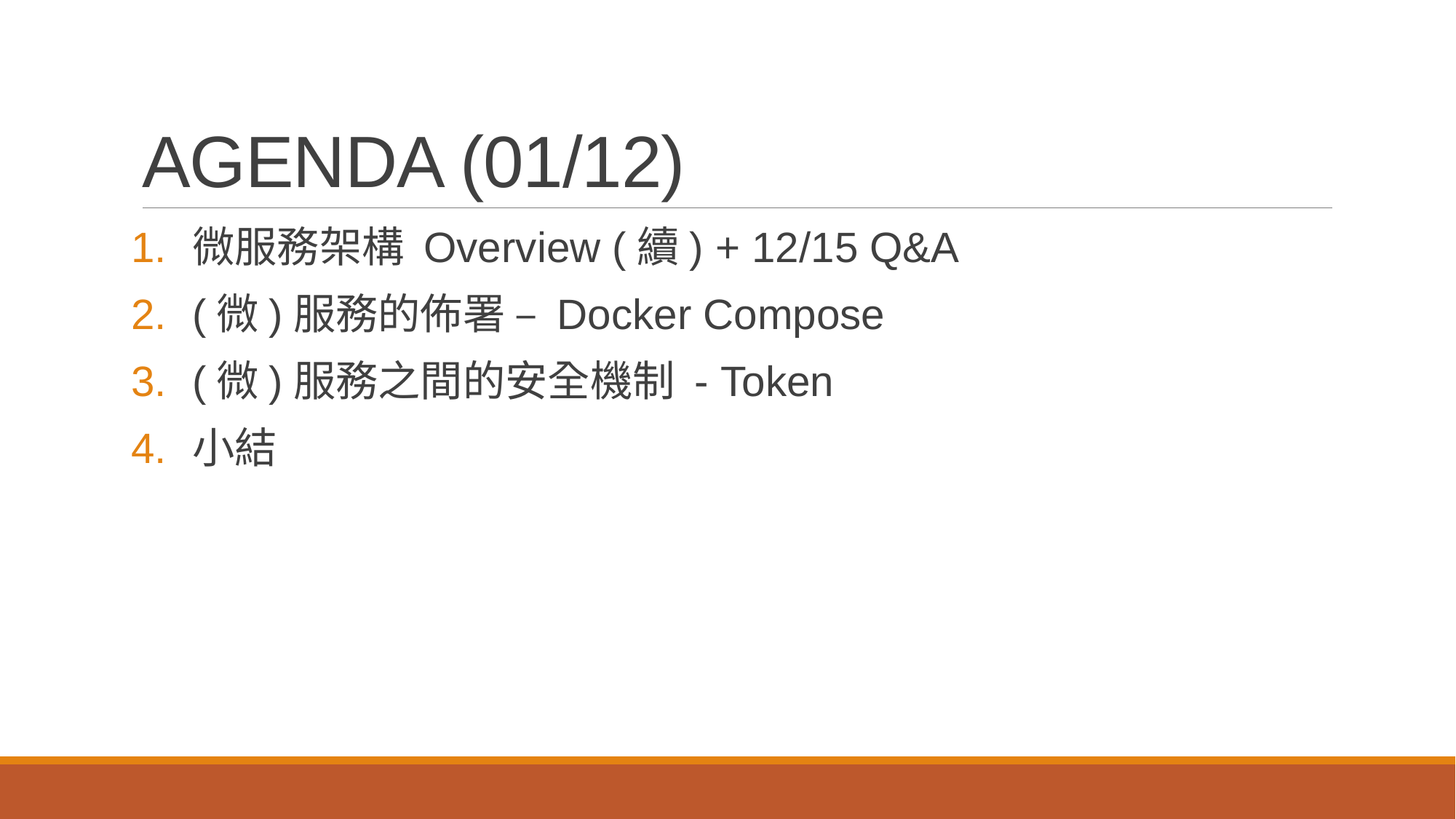

# AGENDA (01/12)
微服務架構 Overview (續) + 12/15 Q&A
(微)服務的佈署 – Docker Compose
(微)服務之間的安全機制 - Token
小結